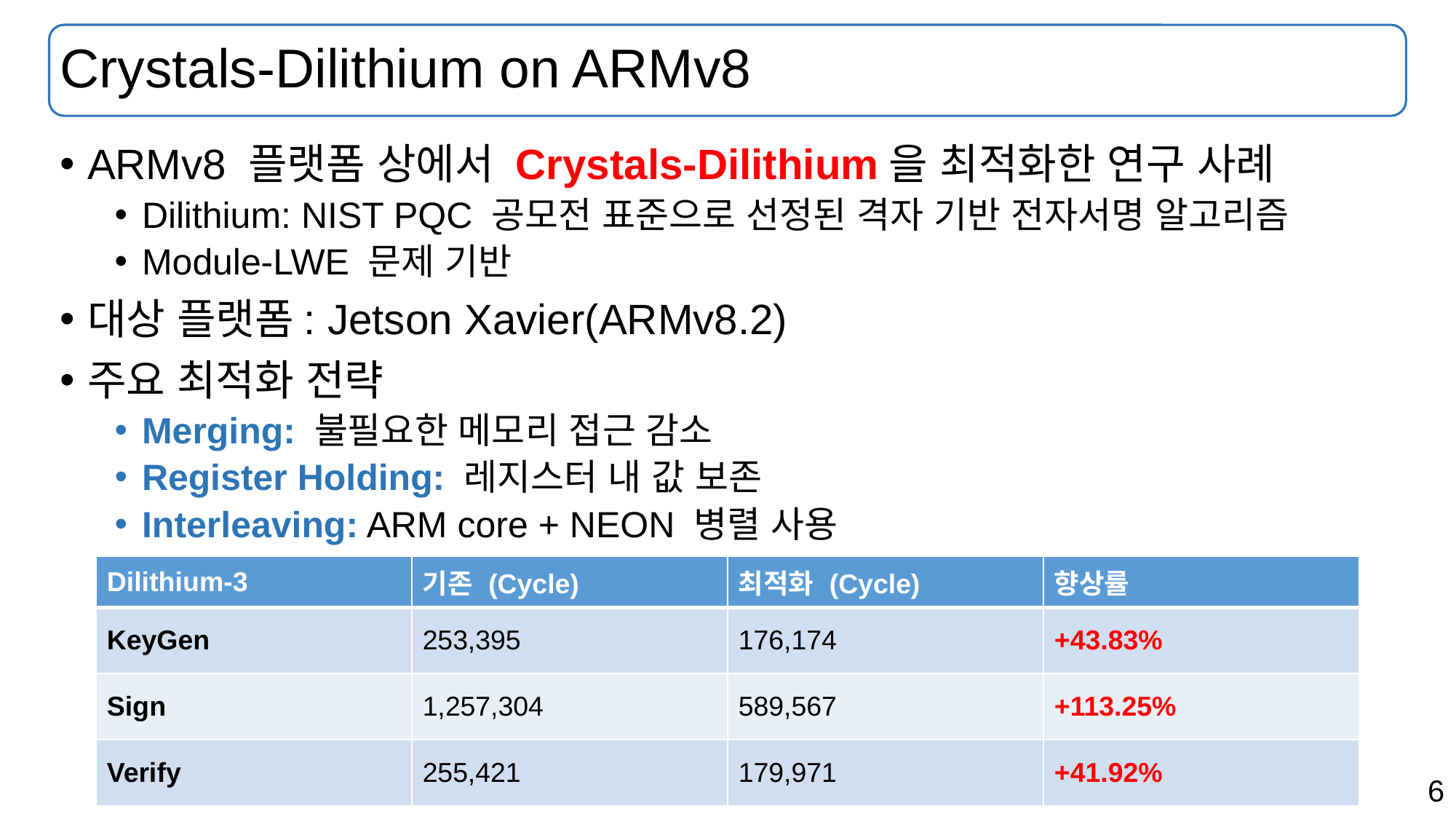

# Crystals-Dilithium on ARMv8
ARMv8 플랫폼 상에서 Crystals-Dilithium을 최적화한 연구 사례
Dilithium: NIST PQC 공모전 표준으로 선정된 격자 기반 전자서명 알고리즘
Module-LWE 문제 기반
대상 플랫폼: Jetson Xavier(ARMv8.2)
주요 최적화 전략
Merging: 불필요한 메모리 접근 감소
Register Holding: 레지스터 내 값 보존
Interleaving: ARM core + NEON 병렬 사용
| Dilithium-3 | 기존 (Cycle) | 최적화 (Cycle) | 향상률 |
| --- | --- | --- | --- |
| KeyGen | 253,395 | 176,174 | +43.83% |
| Sign | 1,257,304 | 589,567 | +113.25% |
| Verify | 255,421 | 179,971 | +41.92% |